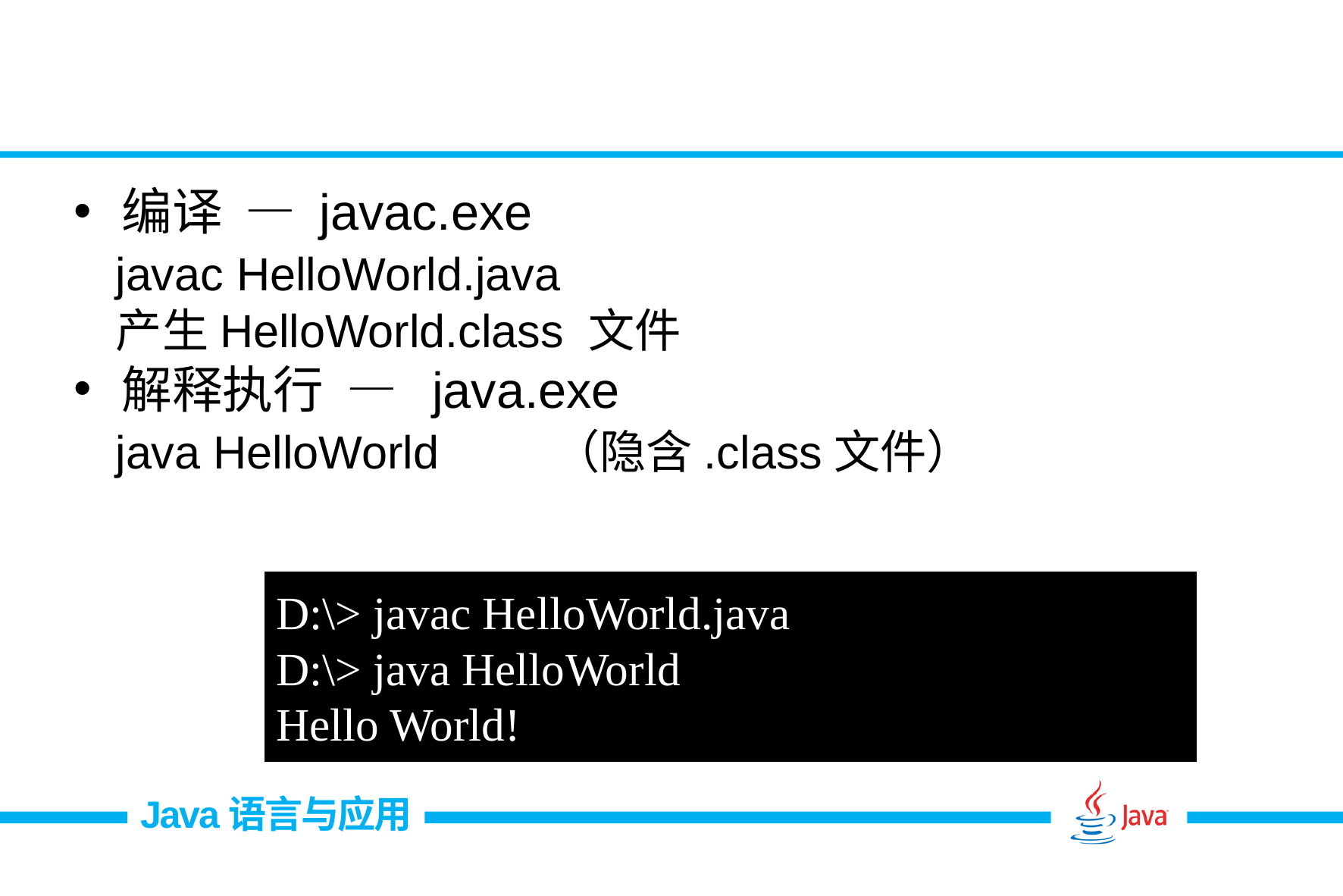

#
编译  — javac.exe
   javac HelloWorld.java
   产生HelloWorld.class 文件
解释执行  —  java.exe
   java HelloWorld        （隐含.class文件）
D:\> javac HelloWorld.java
D:\> java HelloWorld
Hello World!